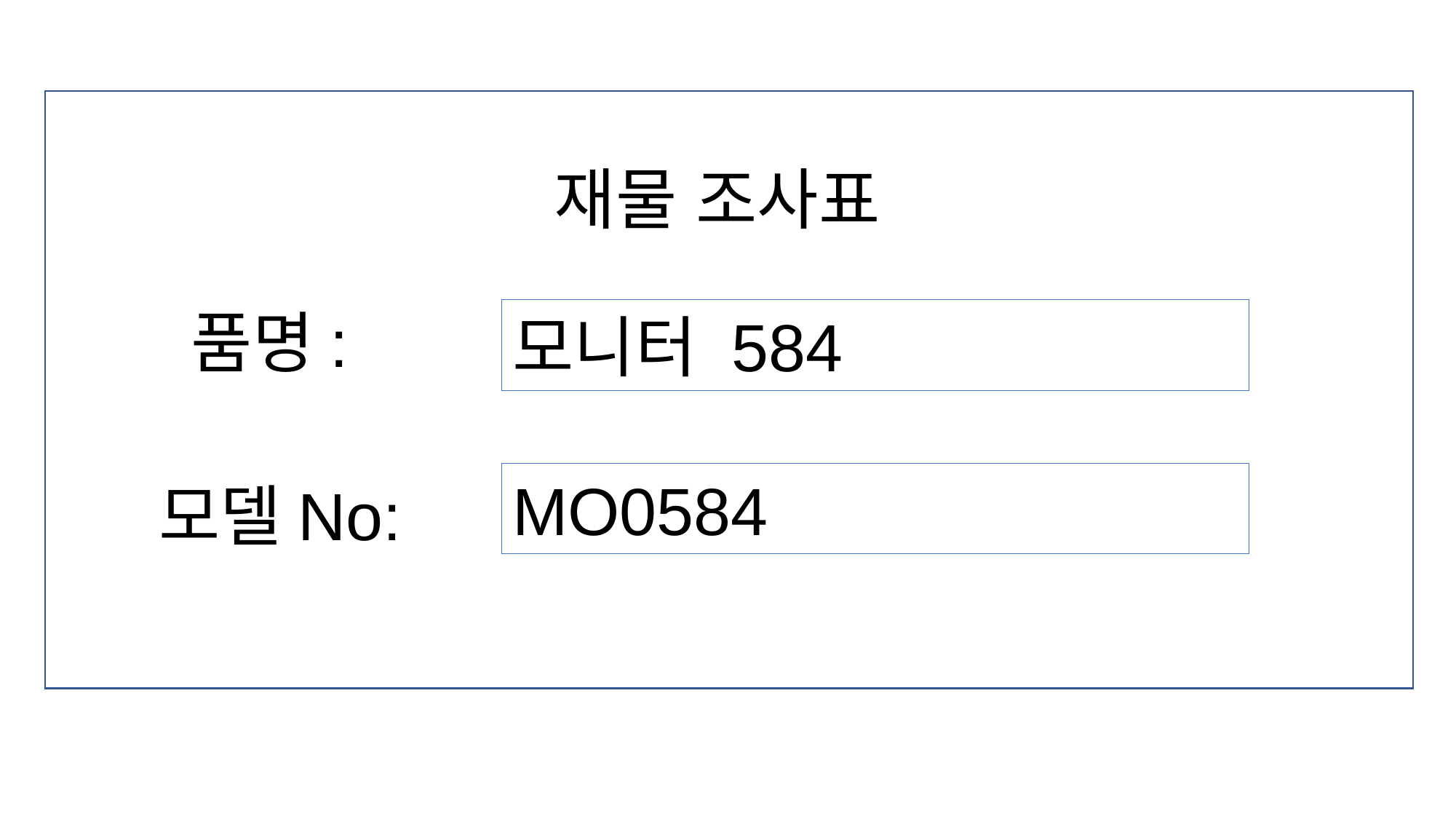

재물 조사표
품명:
모니터 584
MO0584
모델No: